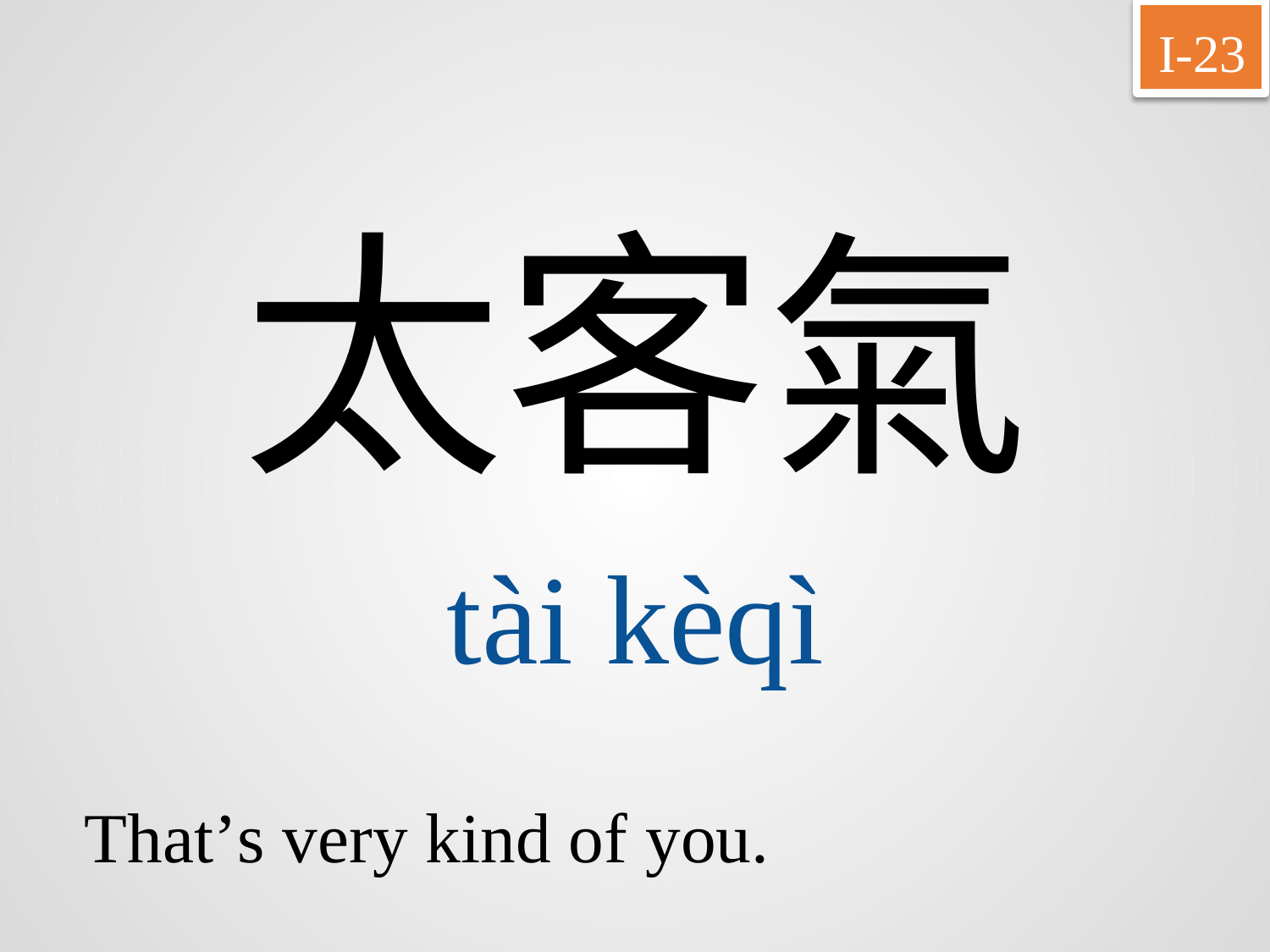

I-23

太客氣
tài	kèqì
That’s very kind of you.